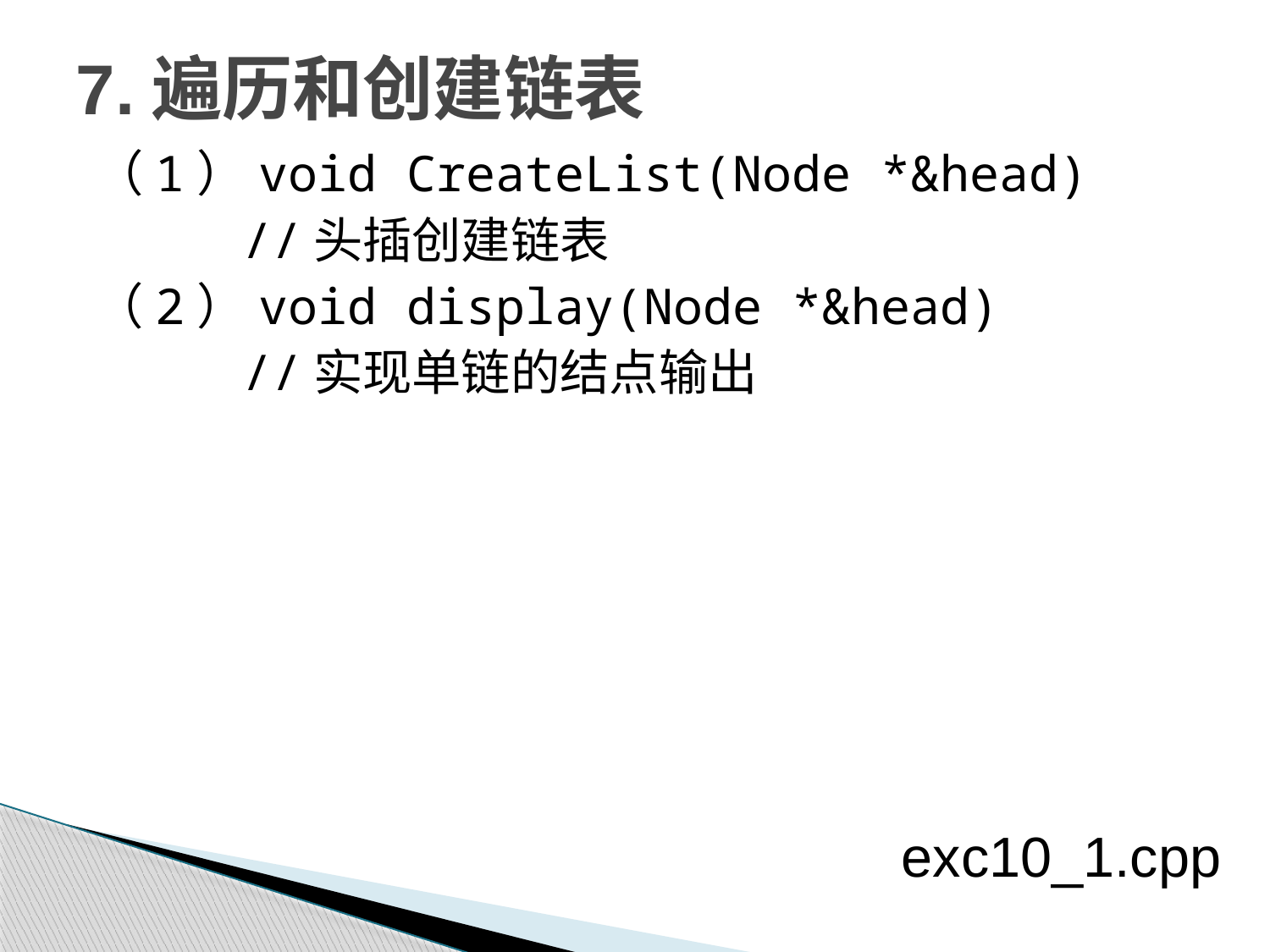

7.遍历和创建链表
（1）void CreateList(Node *&head)
     //头插创建链表
（2）void display(Node *&head)
     //实现单链的结点输出
exc10_1.cpp